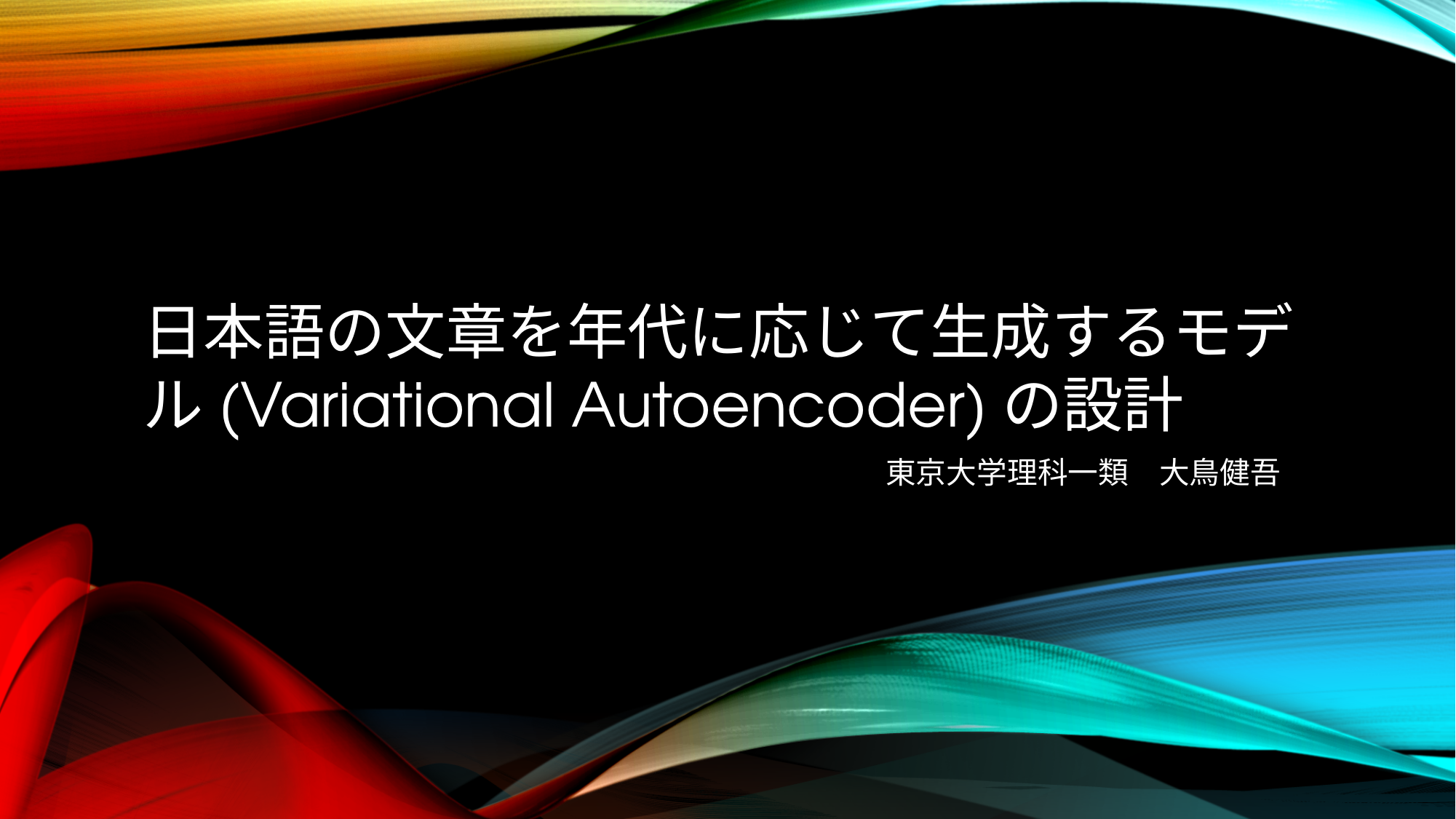

日本語の文章を年代に応じて生成するモデル(Variational Autoencoder)の設計
東京大学理科一類　大鳥健吾